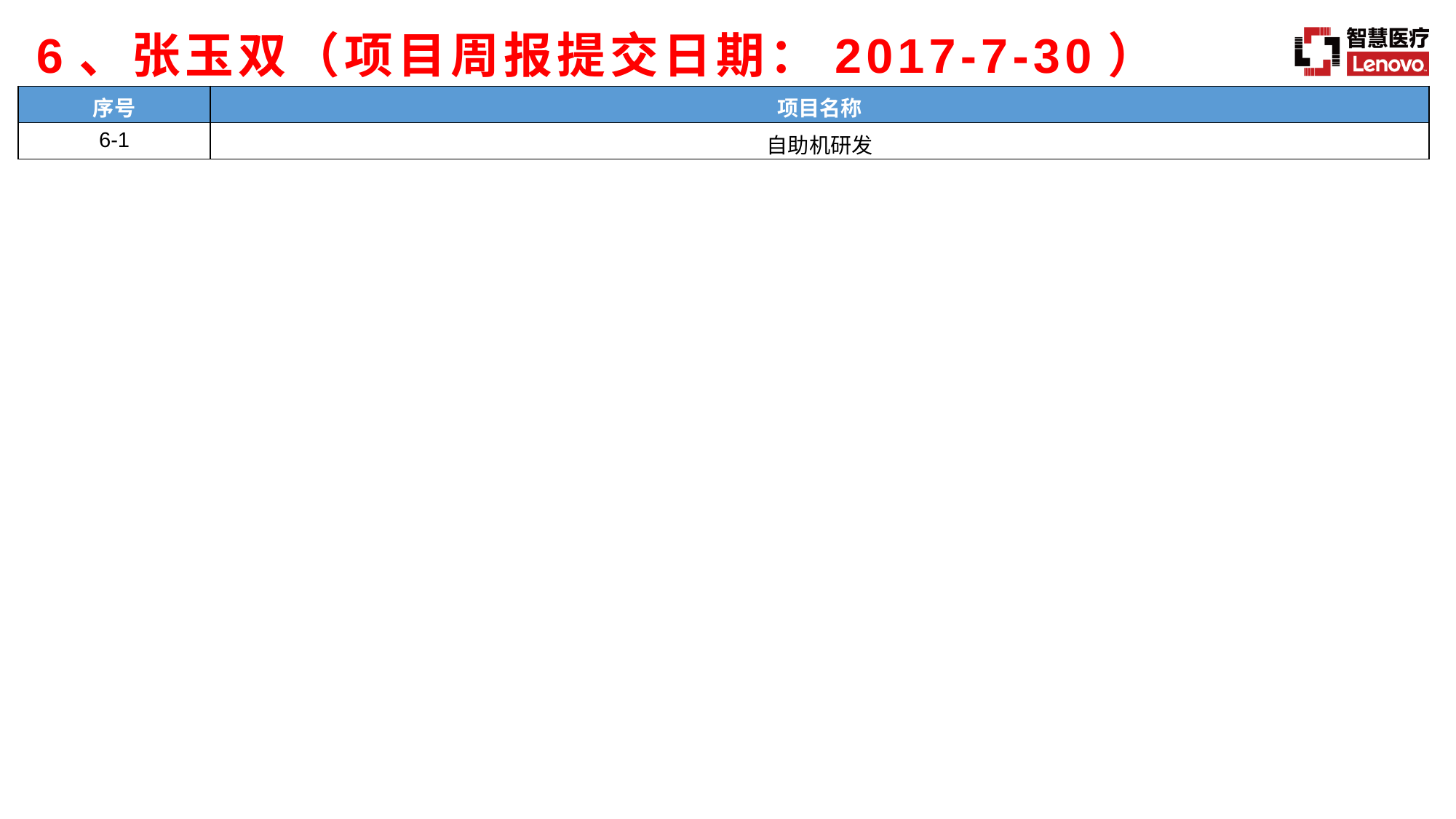

6、张玉双（项目周报提交日期：2017-7-30）
| 序号 | 项目名称 |
| --- | --- |
| 6-1 | 自助机研发 |